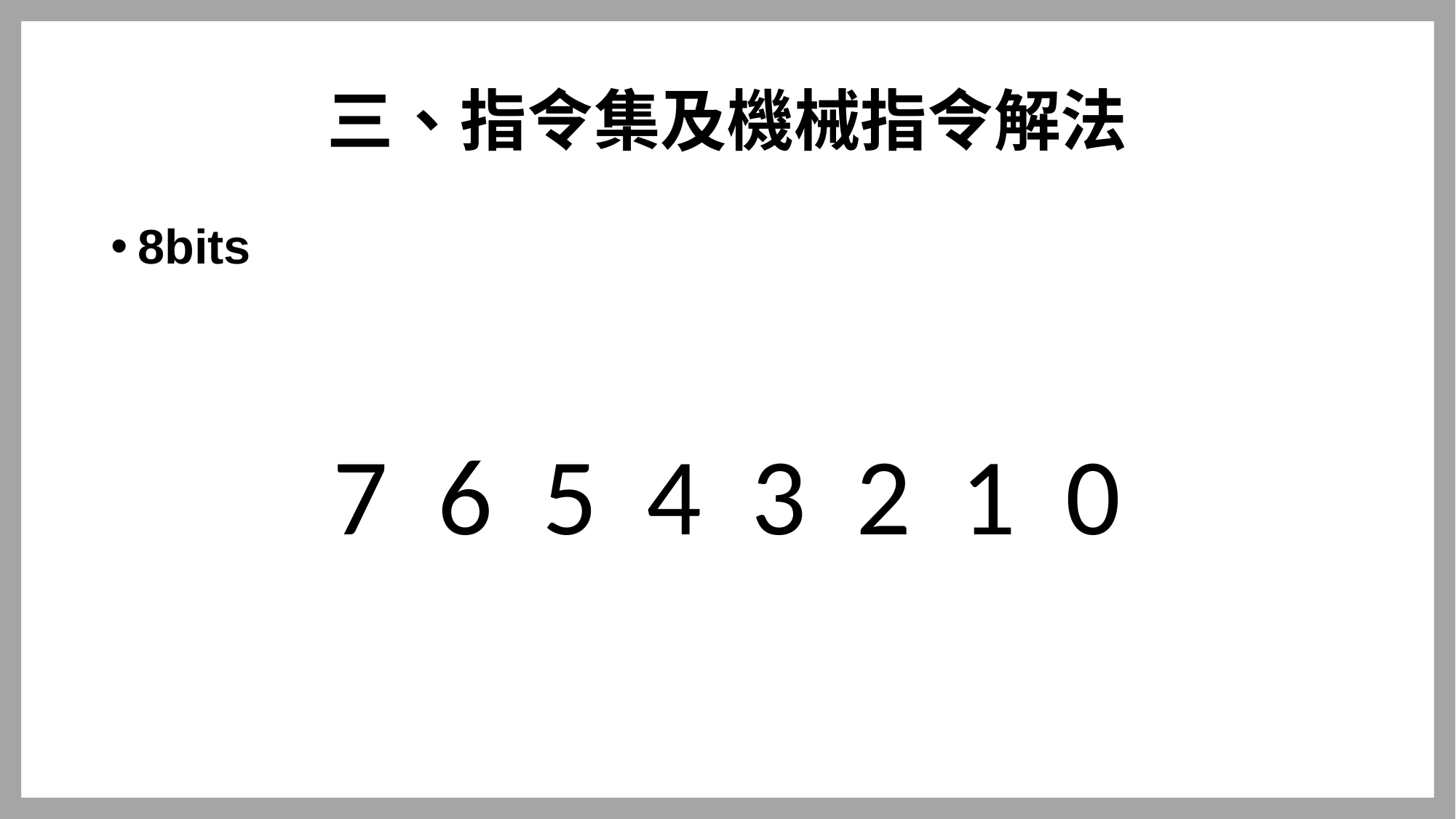

三、指令集及機械指令解法
8bits
7  6
7  6  5  4  3  2  1  0
讀取